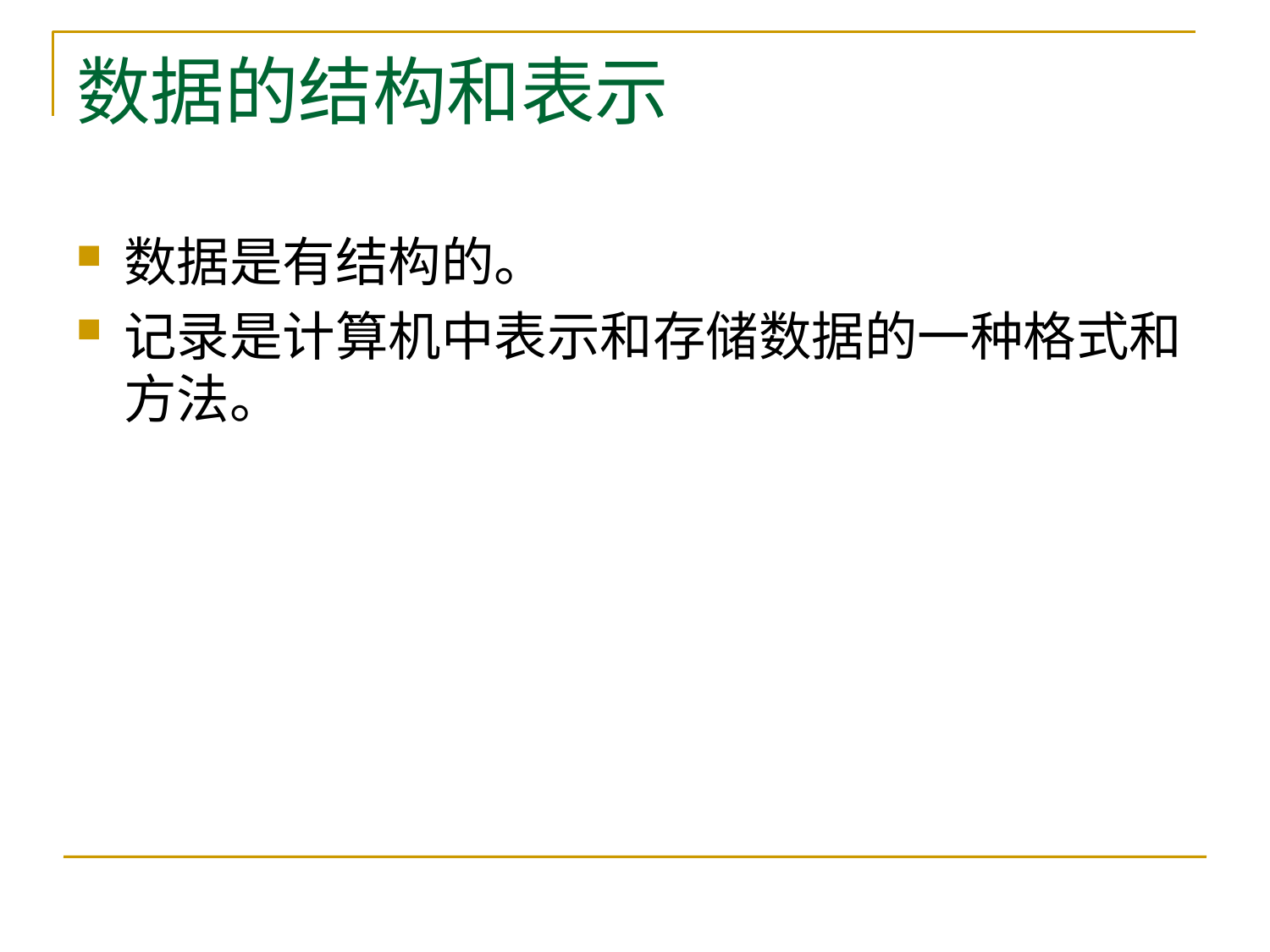

# 数据的结构和表示
数据是有结构的。
记录是计算机中表示和存储数据的一种格式和方法。